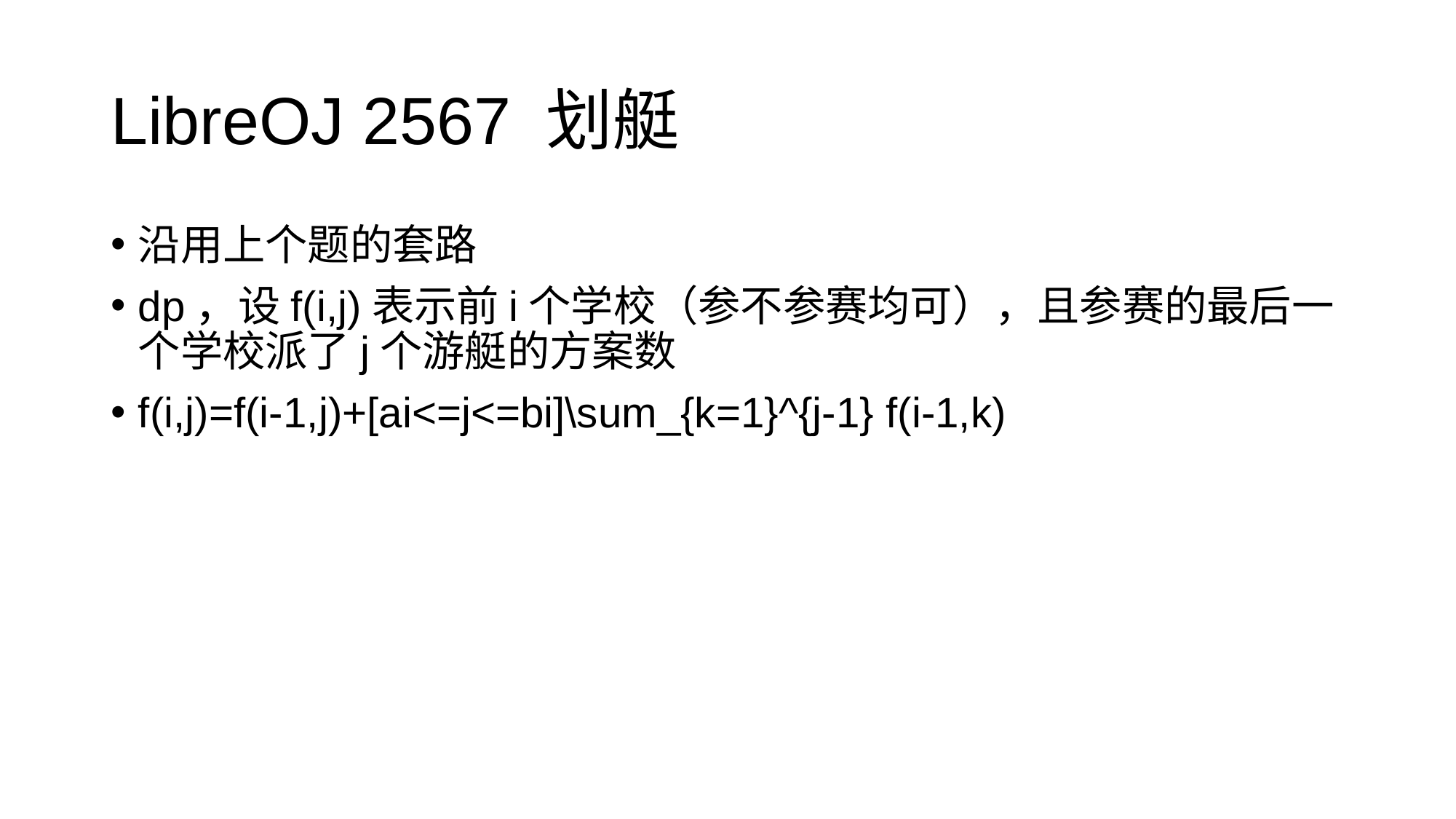

# LibreOJ 2567 划艇
沿用上个题的套路
dp，设f(i,j)表示前i个学校（参不参赛均可），且参赛的最后一个学校派了j个游艇的方案数
f(i,j)=f(i-1,j)+[ai<=j<=bi]\sum_{k=1}^{j-1} f(i-1,k)